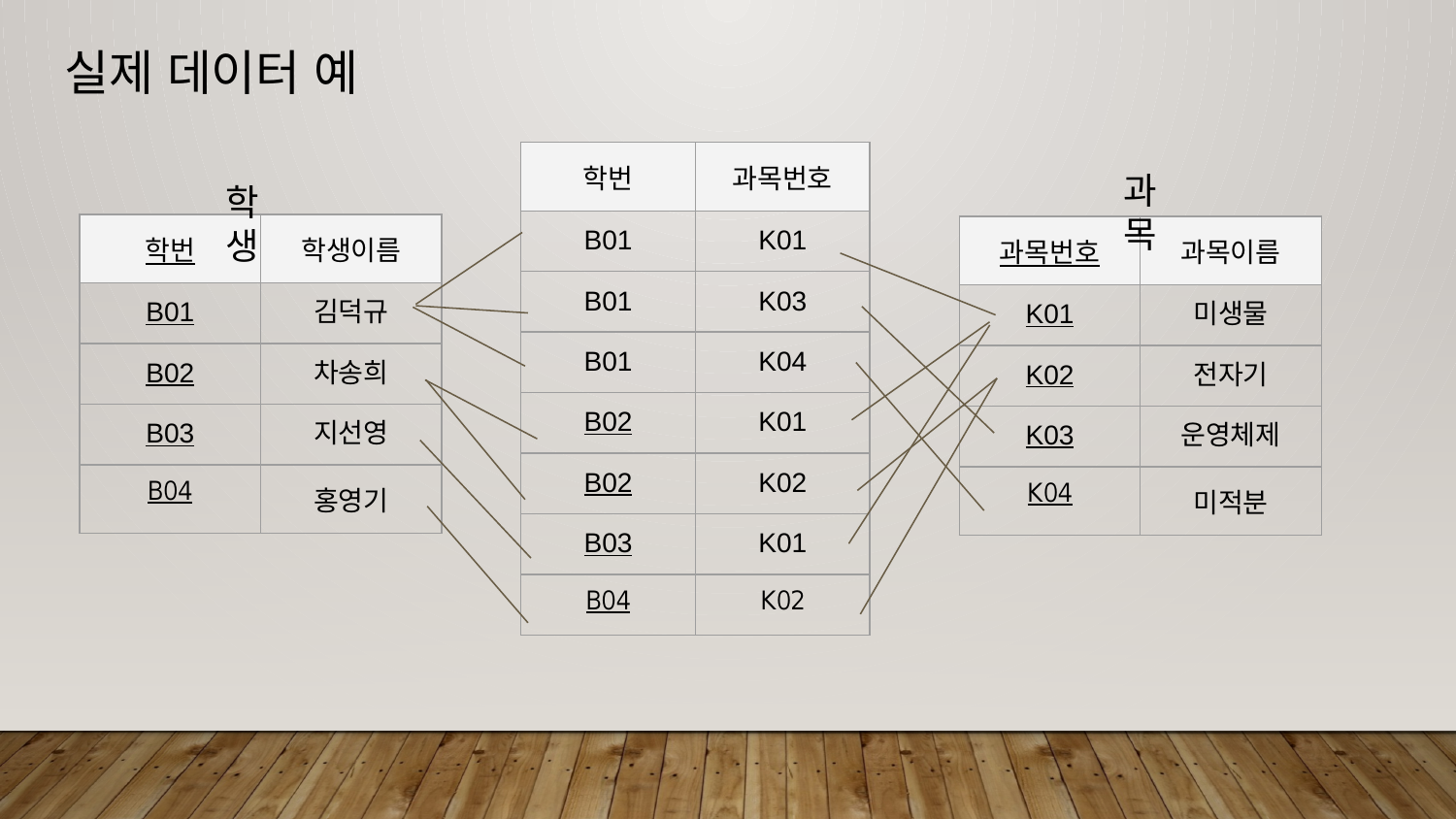

# 실제 데이터 예
| 학번 | 과목번호 |
| --- | --- |
| B01 | K01 |
| B01 | K03 |
| B01 | K04 |
| B02 | K01 |
| B02 | K02 |
| B03 | K01 |
| B04 | K02 |
과목
학생
| 학번 | 학생이름 |
| --- | --- |
| B01 | 김덕규 |
| B02 | 차송희 |
| B03 | 지선영 |
| B04 | 홍영기 |
| 과목번호 | 과목이름 |
| --- | --- |
| K01 | 미생물 |
| K02 | 전자기 |
| K03 | 운영체제 |
| K04 | 미적분 |